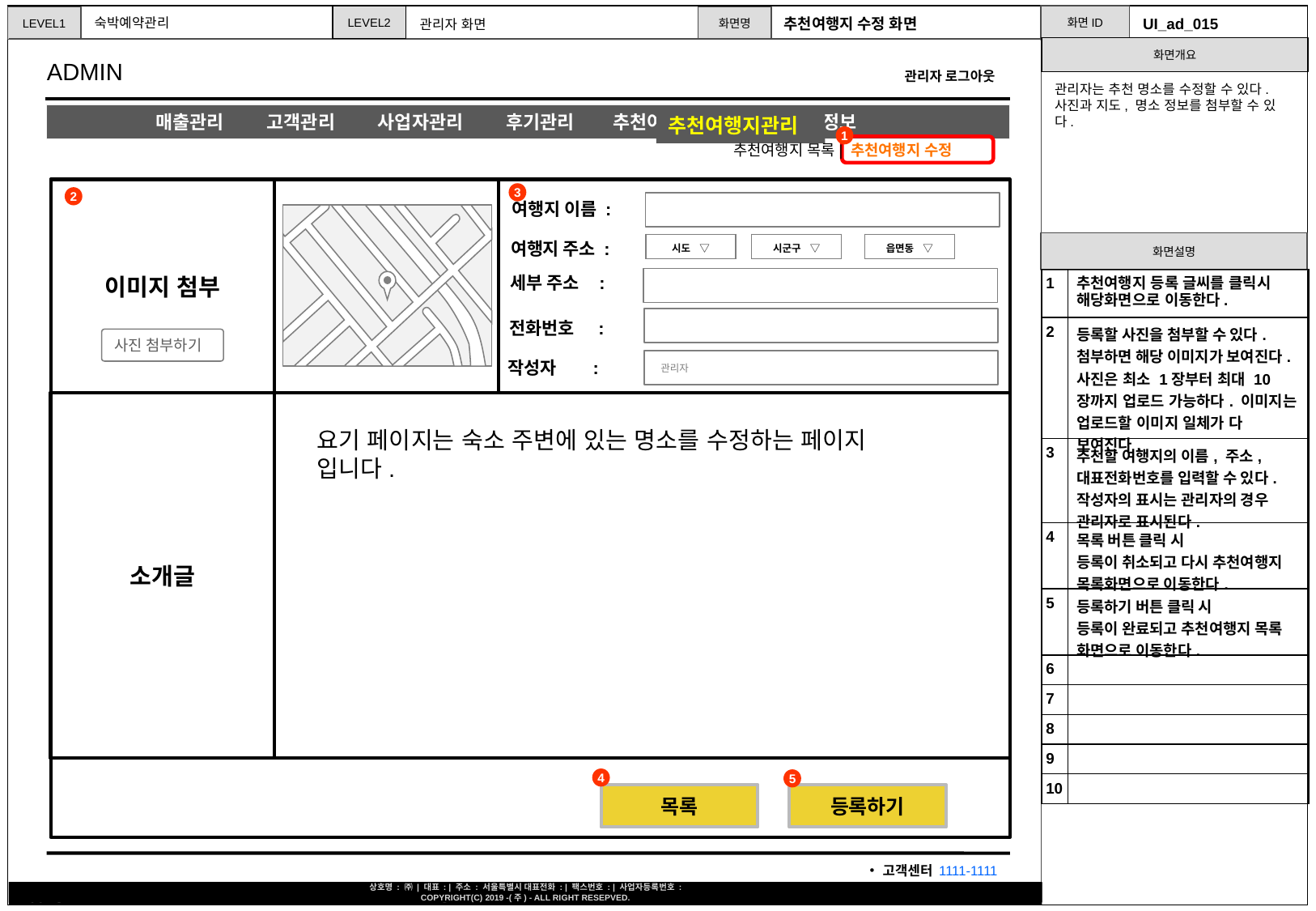

추천여행지 수정 화면
UI_ad_015
숙박예약관리
관리자 화면
관리자는 추천 명소를 수정할 수 있다. 사진과 지도, 명소 정보를 첨부할 수 있다.
추천여행지관리
1
추천여행지 목록| 추천여행지 수정

이미지 첨부
3
2
여행지 이름 :

여행지 주소 :
| 시도 ▽ |
| --- |
| 시군구 ▽ |
| --- |
| 읍면동 ▽ |
| --- |
세부 주소    :

| 1 | 추천여행지 등록 글씨를 클릭시 해당화면으로 이동한다. |
| --- | --- |
| 2 | 등록할 사진을 첨부할 수 있다. 첨부하면 해당 이미지가 보여진다. 사진은 최소 1장부터 최대 10장까지 업로드 가능하다. 이미지는 업로드할 이미지 일체가 다 보여진다. |
| 3 | 추천할 여행지의 이름, 주소, 대표전화번호를 입력할 수 있다. 작성자의 표시는 관리자의 경우 관리자로 표시된다. |
| 4 | 목록 버튼 클릭 시 등록이 취소되고 다시 추천여행지 목록화면으로 이동한다. |
| 5 | 등록하기 버튼 클릭 시 등록이 완료되고 추천여행지 목록 화면으로 이동한다. |
| 6 |  |
| 7 |  |
| 8 |  |
| 9 |  |
| 10 |  |

전화번호     :
사진 첨부하기
작성자        :
 관리자
소개글

요기 페이지는 숙소 주변에 있는 명소를 수정하는 페이지 입니다.
4
5
목록
등록하기